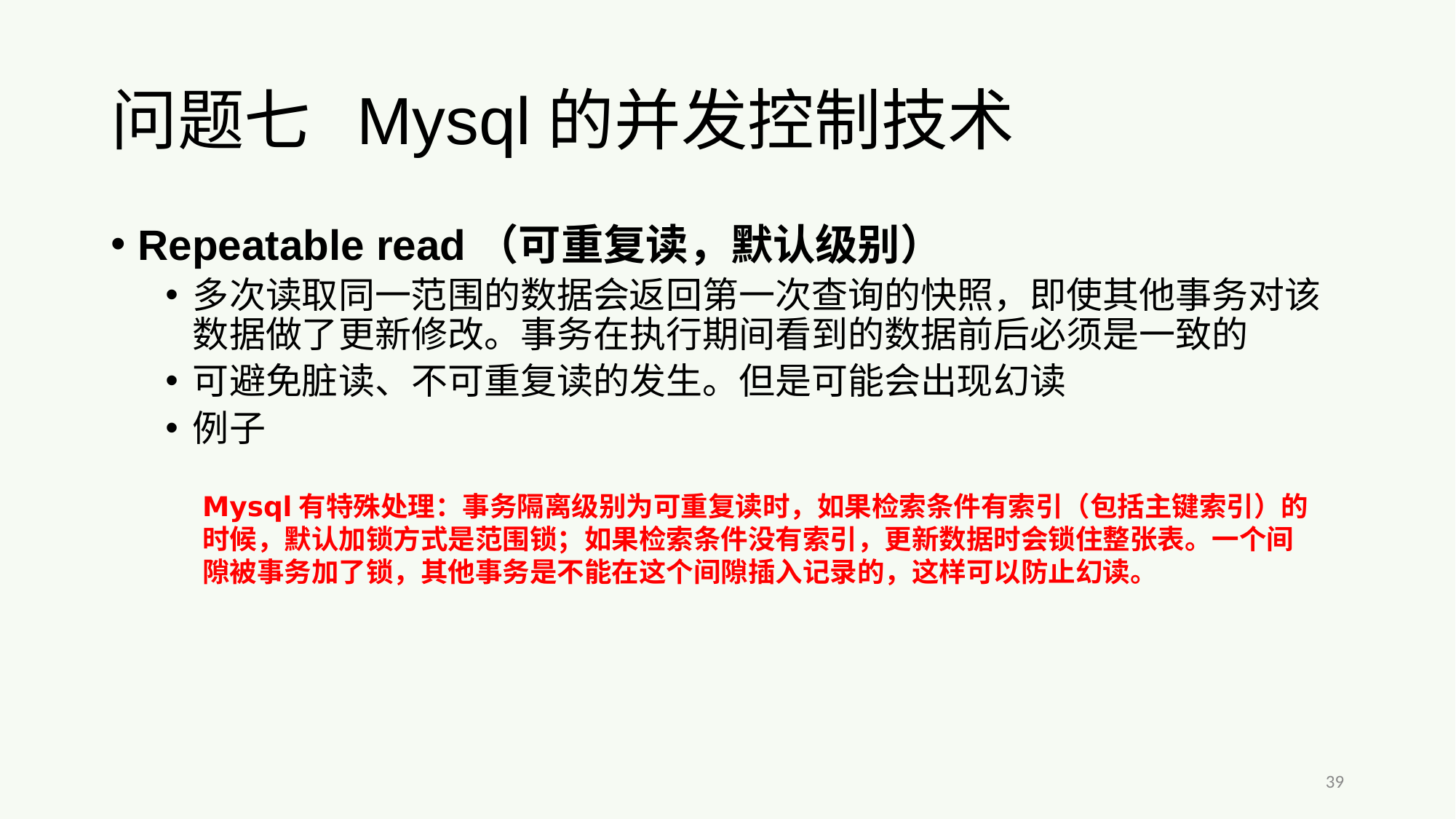

# 问题七  Mysql的并发控制技术
Repeatable read（可重复读，默认级别）
多次读取同一范围的数据会返回第一次查询的快照，即使其他事务对该数据做了更新修改。事务在执行期间看到的数据前后必须是一致的
可避免脏读、不可重复读的发生。但是可能会出现幻读
例子

Mysql有特殊处理：事务隔离级别为可重复读时，如果检索条件有索引（包括主键索引）的时候，默认加锁方式是范围锁；如果检索条件没有索引，更新数据时会锁住整张表。一个间隙被事务加了锁，其他事务是不能在这个间隙插入记录的，这样可以防止幻读。
39